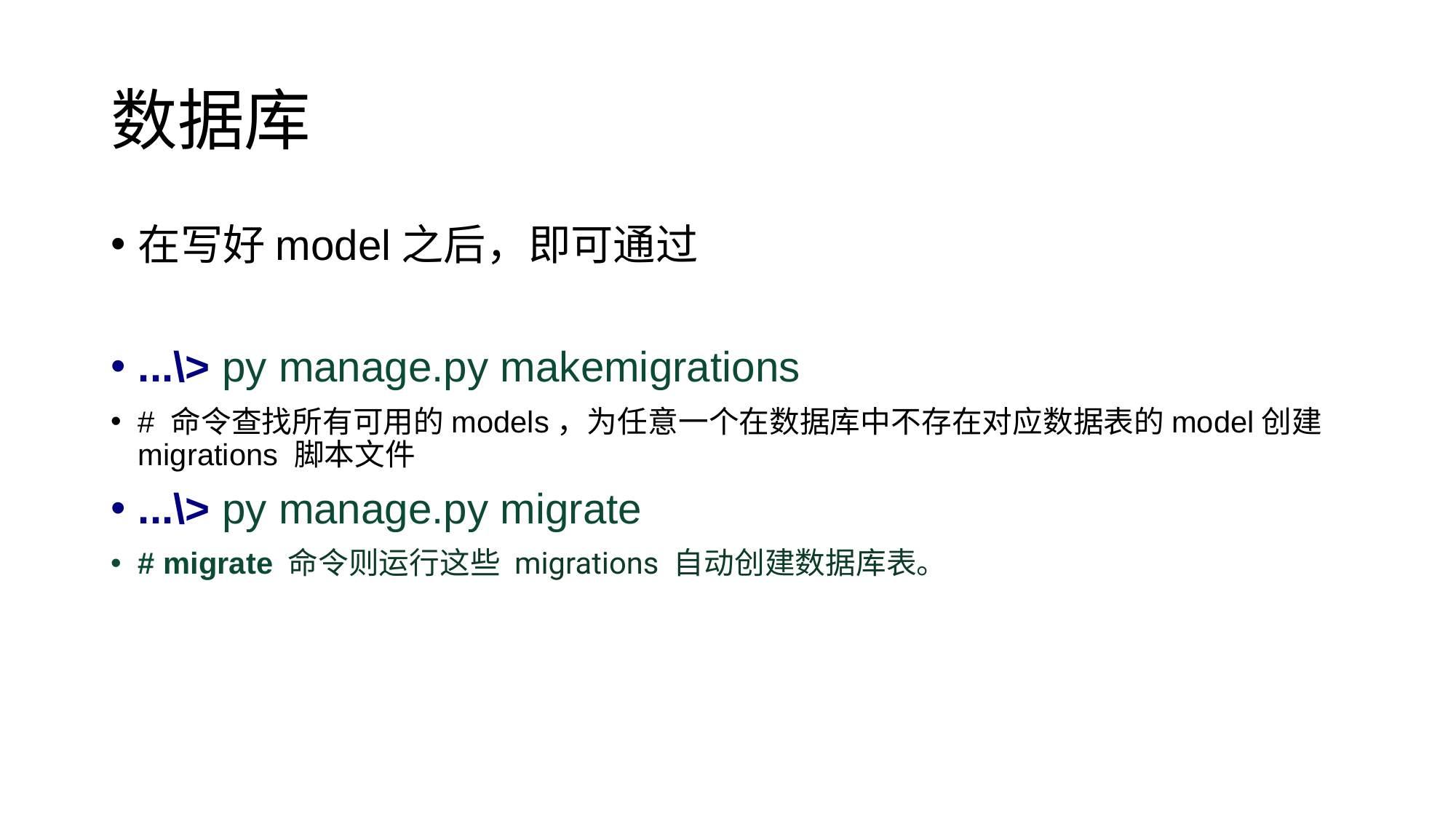

# 数据库
在写好model之后，即可通过

...\> py manage.py makemigrations
# 命令查找所有可用的models，为任意一个在数据库中不存在对应数据表的model创建 migrations 脚本文件
...\> py manage.py migrate
# migrate 命令则运行这些 migrations 自动创建数据库表。